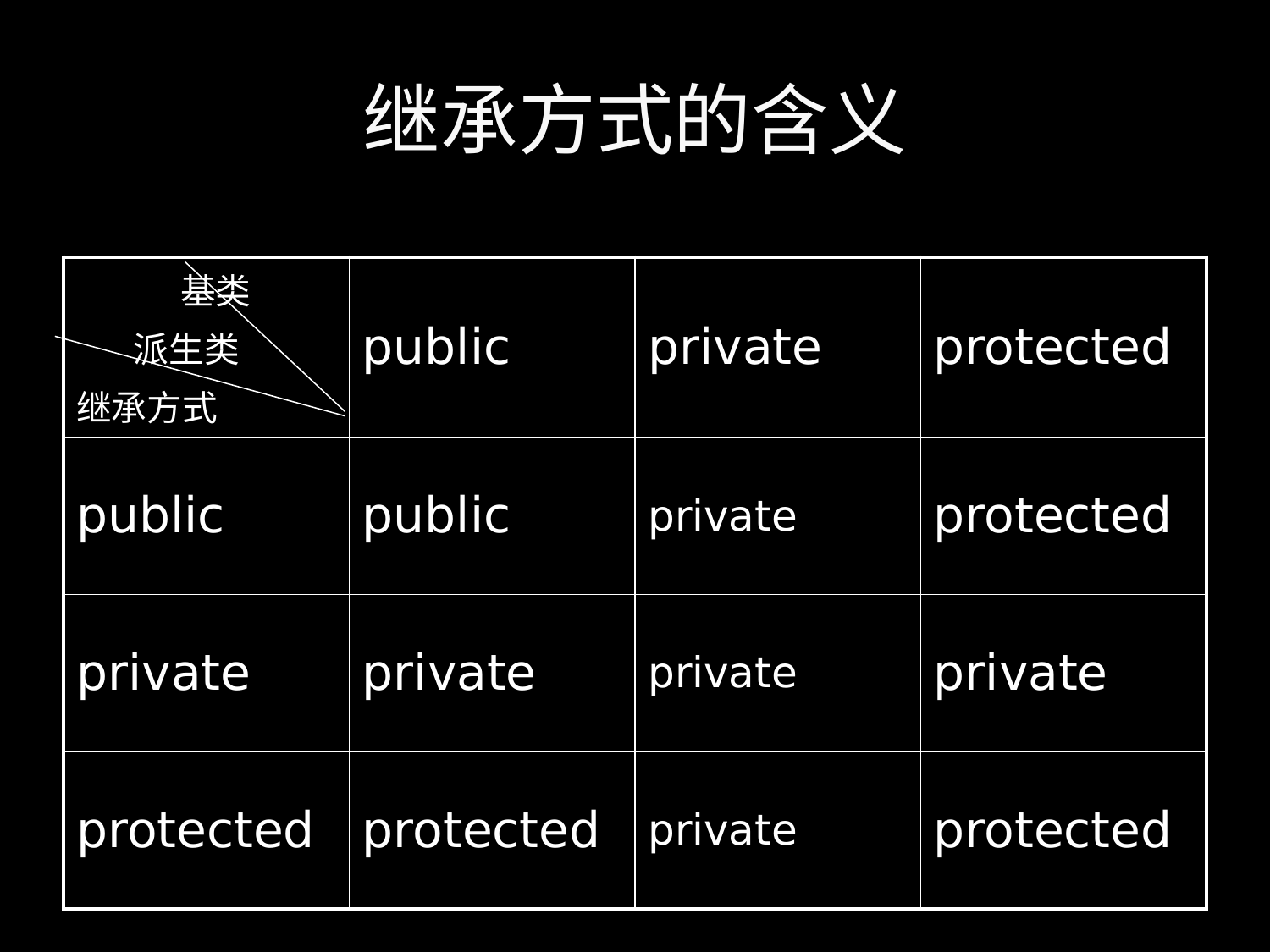

# 继承方式的含义
| 基类 派生类 继承方式 | public | private | protected |
| --- | --- | --- | --- |
| public | public | private | protected |
| private | private | private | private |
| protected | protected | private | protected |